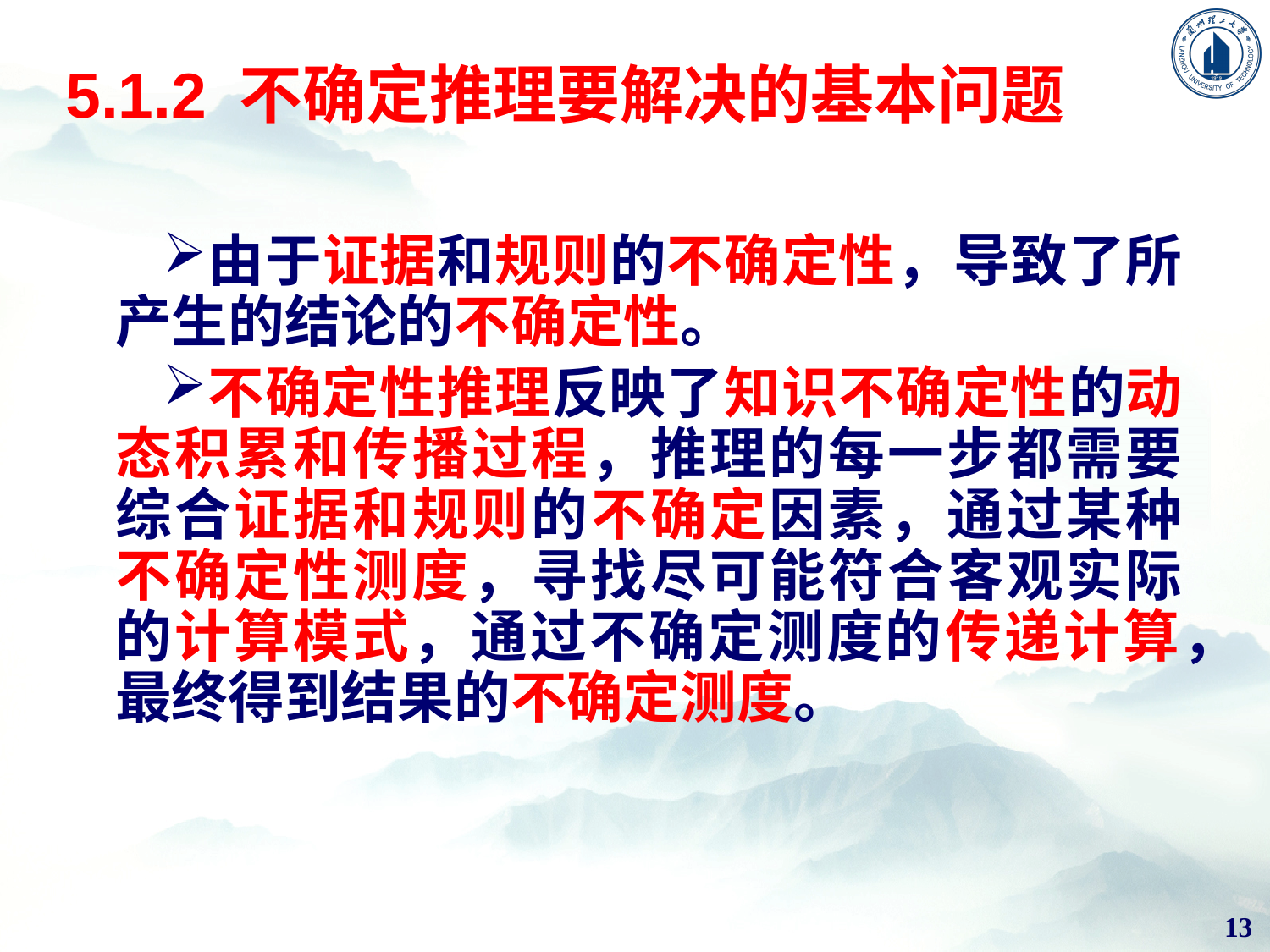

# 5.1.2 不确定推理要解决的基本问题
由于证据和规则的不确定性，导致了所产生的结论的不确定性。
不确定性推理反映了知识不确定性的动态积累和传播过程，推理的每一步都需要综合证据和规则的不确定因素，通过某种不确定性测度，寻找尽可能符合客观实际的计算模式，通过不确定测度的传递计算，最终得到结果的不确定测度。
13